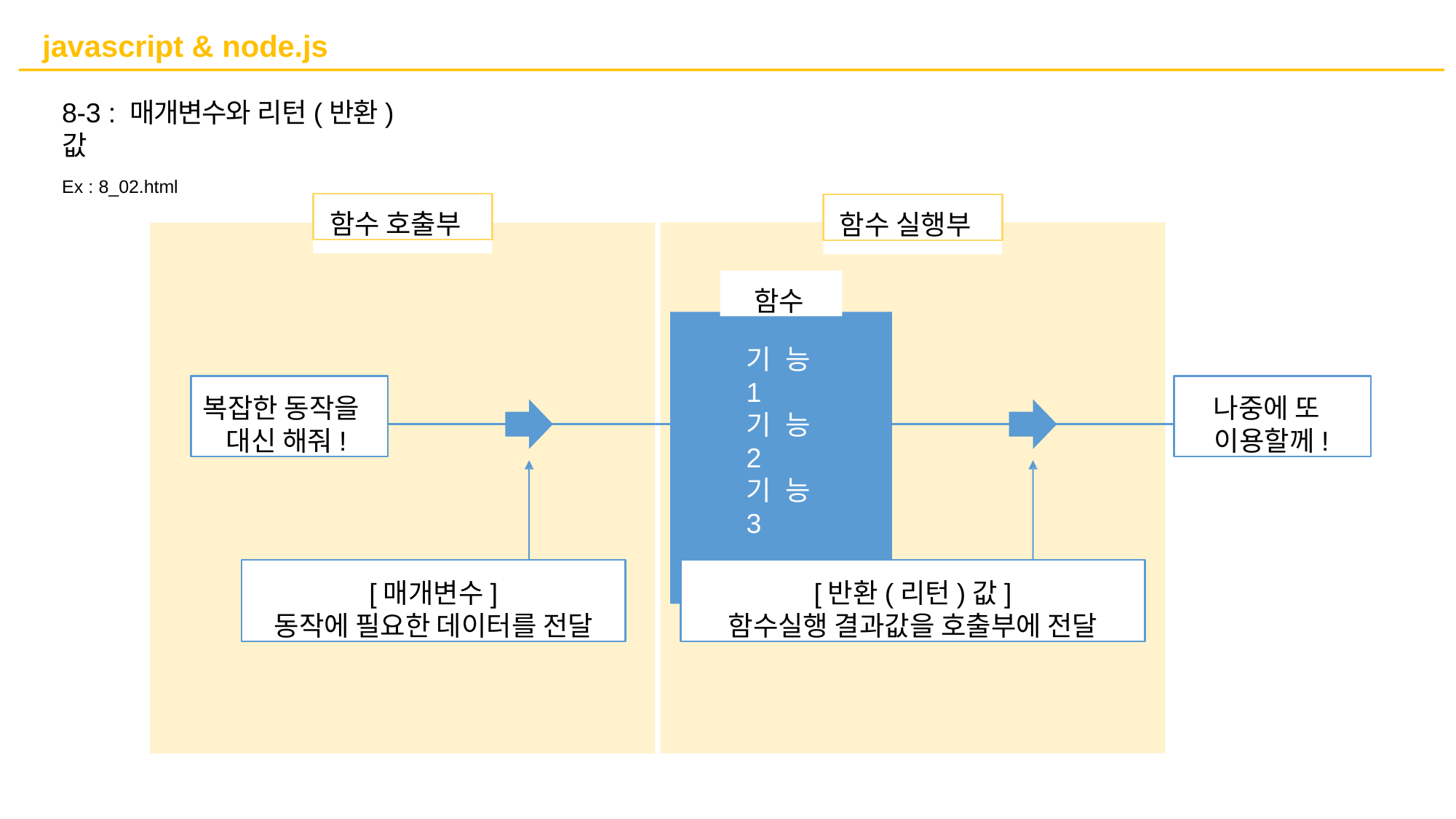

# javascript & node.js

8-3 : 매개변수와 리턴(반환)값
Ex : 8_02.html

함수 호출부

함수 실행부

함수
기능1  기능2  기능3
…
기능n
복잡한 동작을  대신 해줘!
나중에 또  이용할께!

[매개변수]
동작에 필요한 데이터를 전달
[반환(리턴)값]
함수실행 결과값을 호출부에 전달